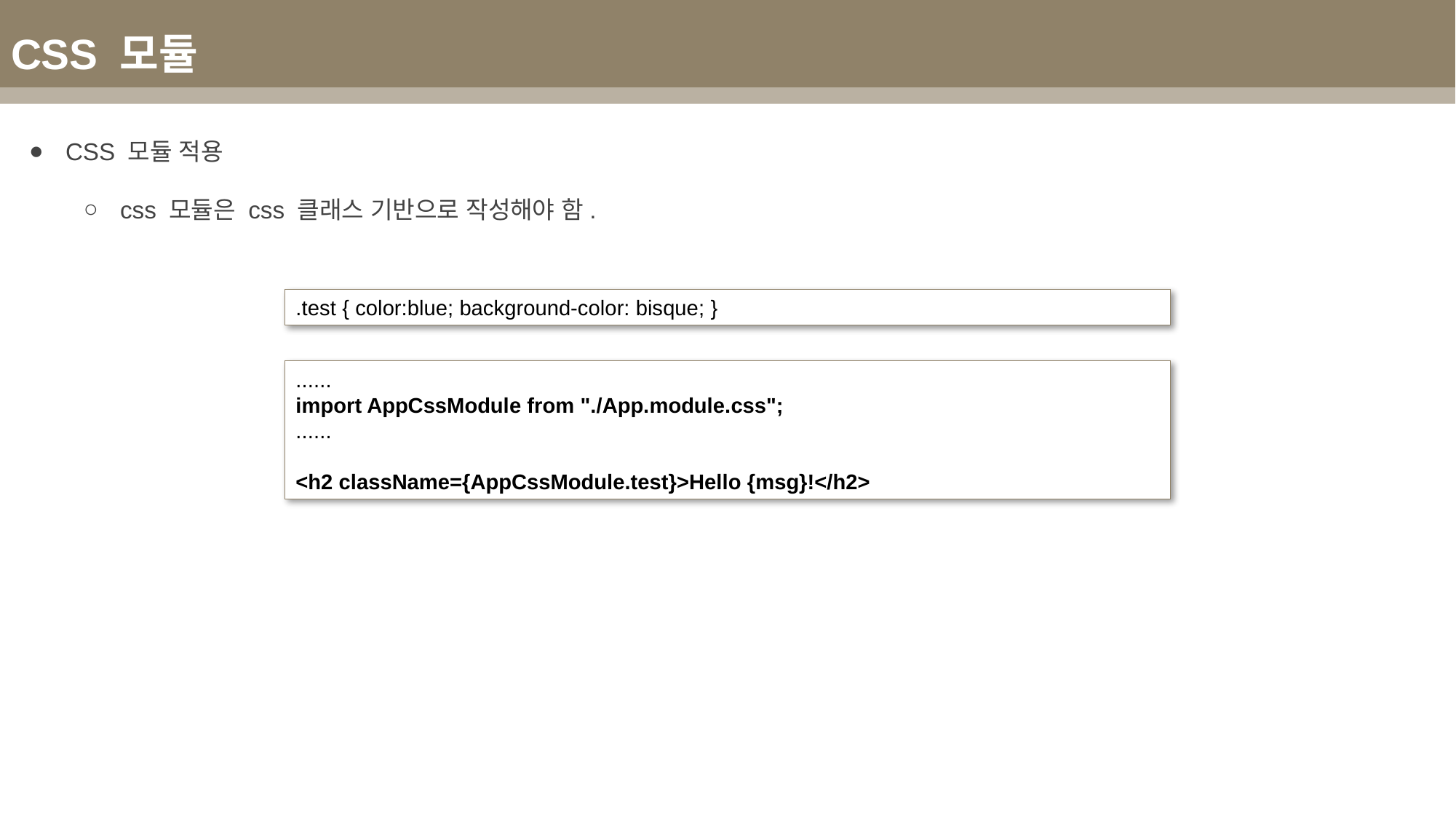

CSS 모듈
CSS 모듈 적용
css 모듈은 css 클래스 기반으로 작성해야 함.

.test { color:blue; background-color: bisque; }
......
import AppCssModule from "./App.module.css";
......

<h2 className={AppCssModule.test}>Hello {msg}!</h2>